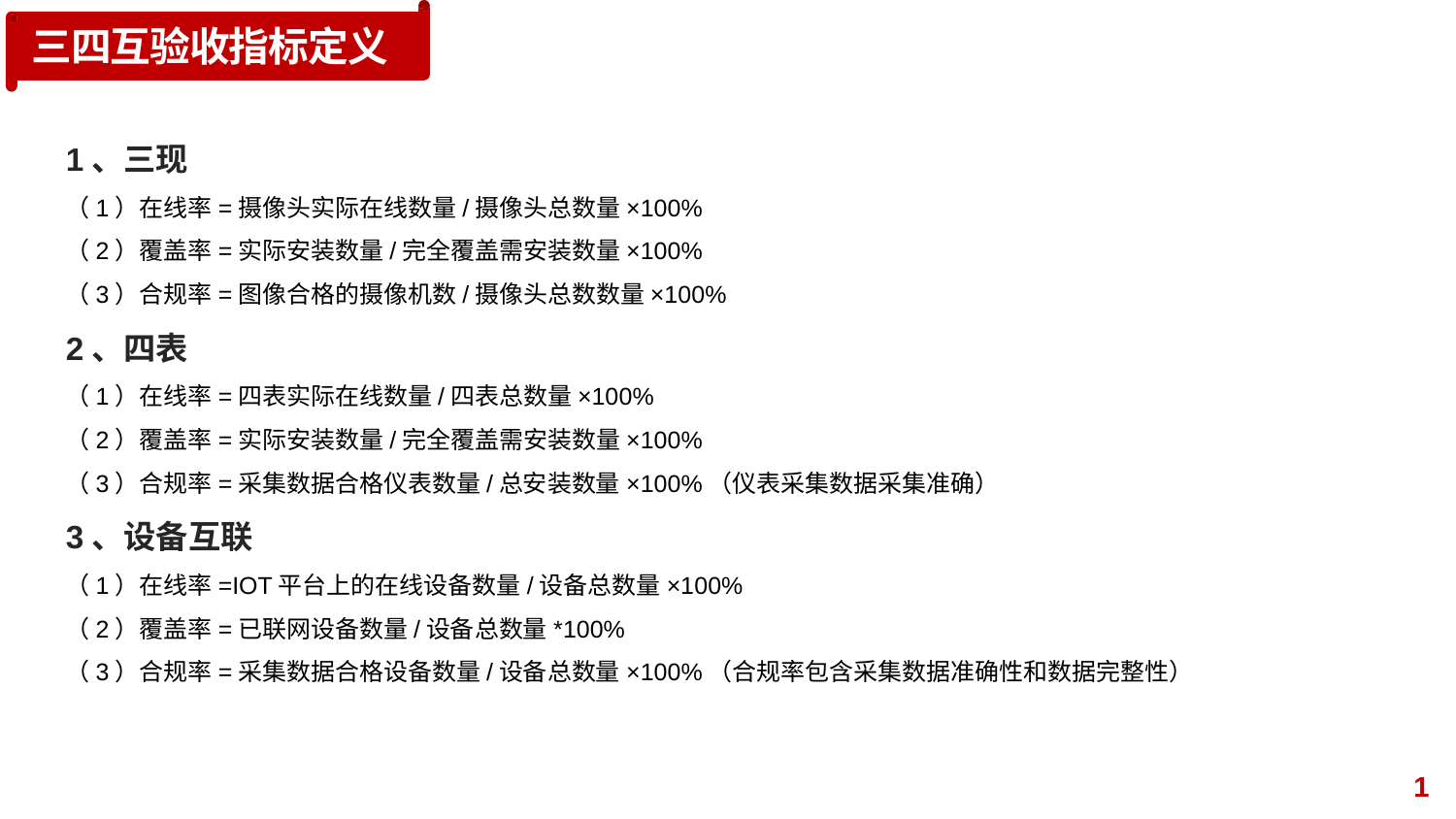

三四互验收指标定义
1、三现
（1）在线率=摄像头实际在线数量/摄像头总数量×100%
（2）覆盖率=实际安装数量/完全覆盖需安装数量×100%
（3）合规率=图像合格的摄像机数/摄像头总数数量×100%
2、四表
（1）在线率=四表实际在线数量/四表总数量×100%
（2）覆盖率=实际安装数量/完全覆盖需安装数量×100%
（3）合规率=采集数据合格仪表数量/总安装数量×100%（仪表采集数据采集准确）
3、设备互联
（1）在线率=IOT平台上的在线设备数量/设备总数量×100%
（2）覆盖率=已联网设备数量/设备总数量*100%
（3）合规率=采集数据合格设备数量/设备总数量×100%（合规率包含采集数据准确性和数据完整性）